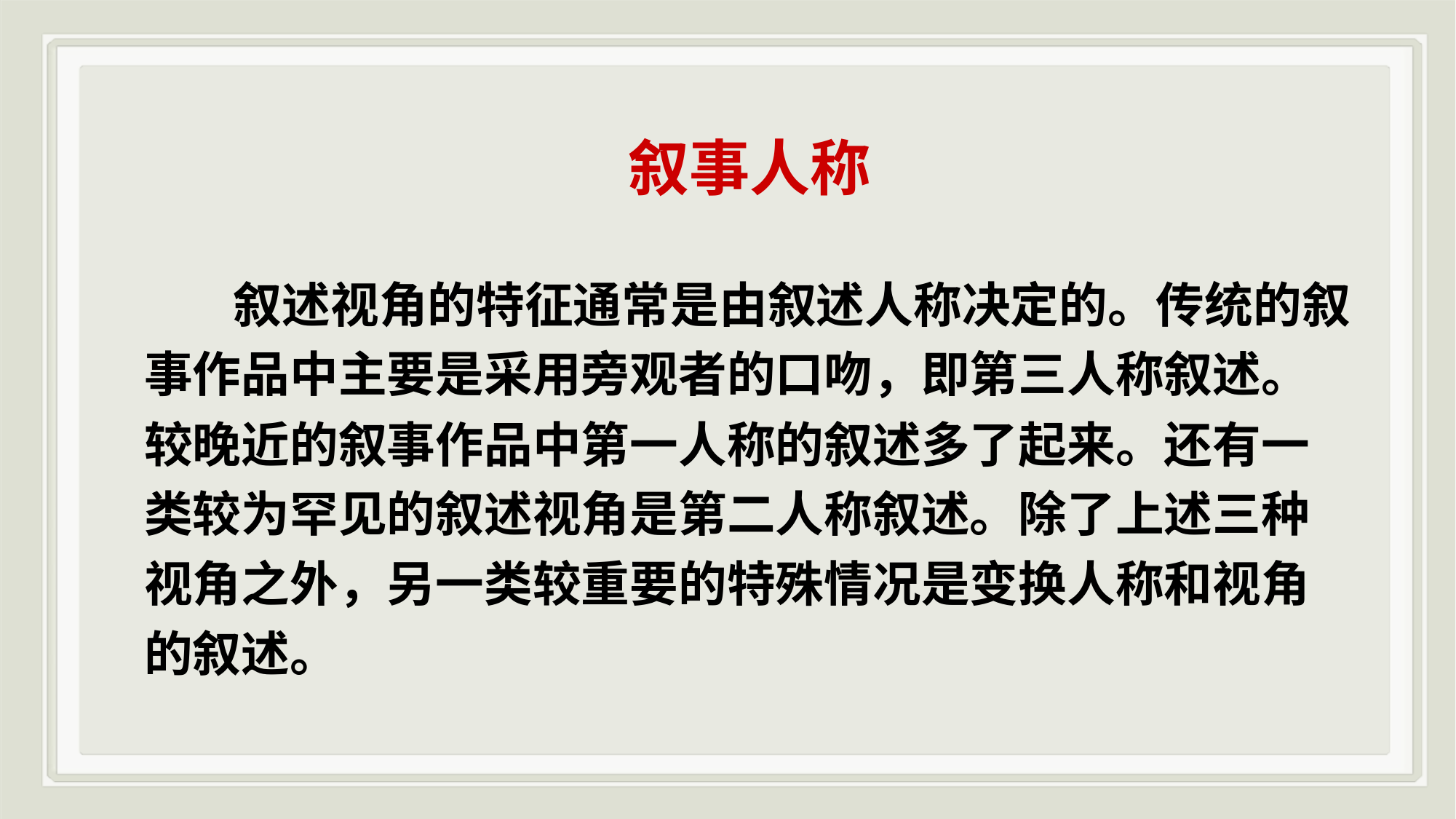

叙事人称

       叙述视角的特征通常是由叙述人称决定的。传统的叙事作品中主要是采用旁观者的口吻，即第三人称叙述。较晚近的叙事作品中第一人称的叙述多了起来。还有一类较为罕见的叙述视角是第二人称叙述。除了上述三种视角之外，另一类较重要的特殊情况是变换人称和视角的叙述。